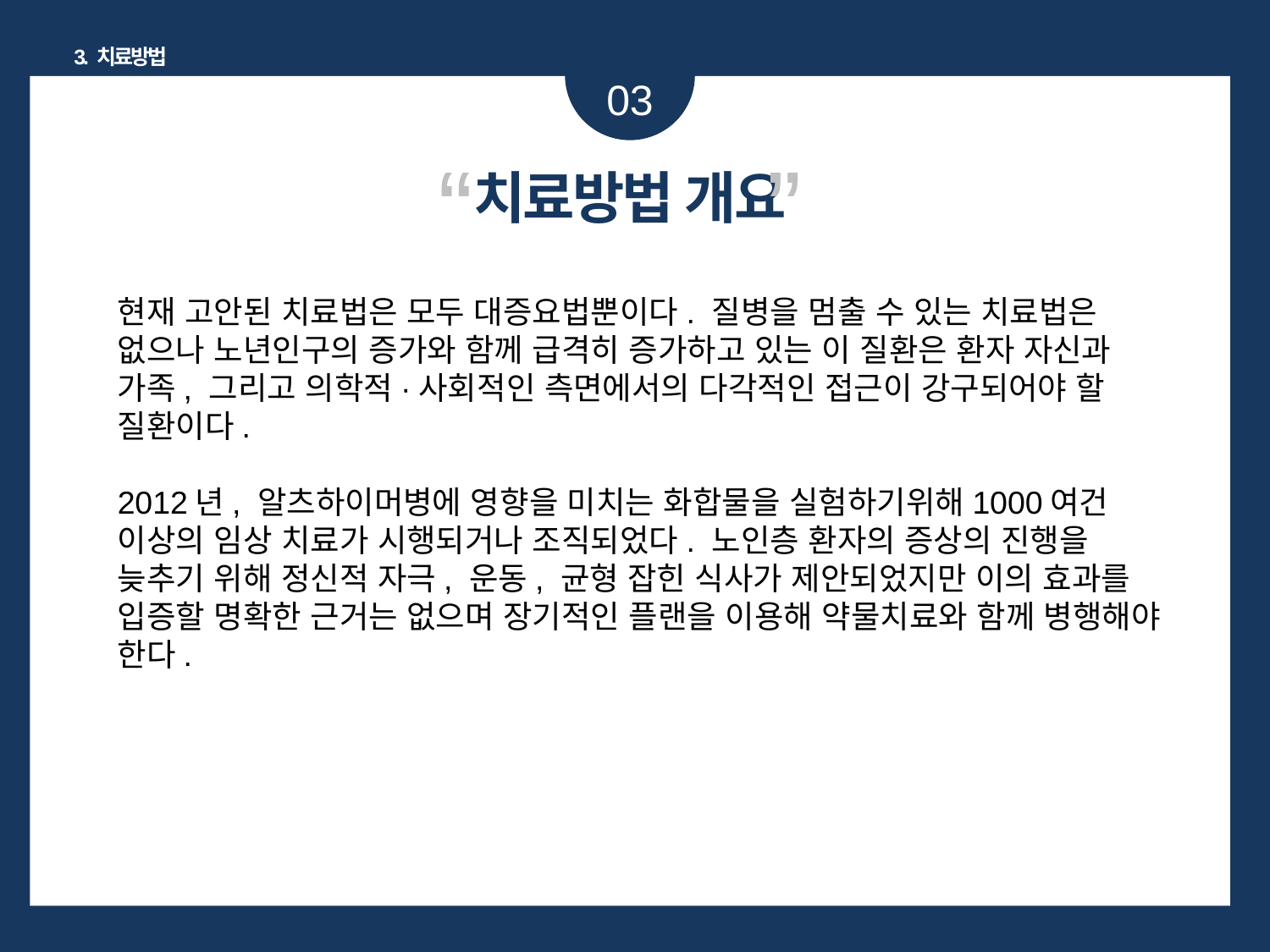

3. 치료방법
03

“          ”
치료방법 개요
현재 고안된 치료법은 모두 대증요법뿐이다. 질병을 멈출 수 있는 치료법은 없으나 노년인구의 증가와 함께 급격히 증가하고 있는 이 질환은 환자 자신과 가족, 그리고 의학적·사회적인 측면에서의 다각적인 접근이 강구되어야 할 질환이다.

2012년, 알츠하이머병에 영향을 미치는 화합물을 실험하기위해1000여건 이상의 임상 치료가 시행되거나 조직되었다. 노인층 환자의 증상의 진행을 늦추기 위해 정신적 자극, 운동, 균형 잡힌 식사가 제안되었지만 이의 효과를 입증할 명확한 근거는 없으며 장기적인 플랜을 이용해 약물치료와 함께 병행해야 한다.